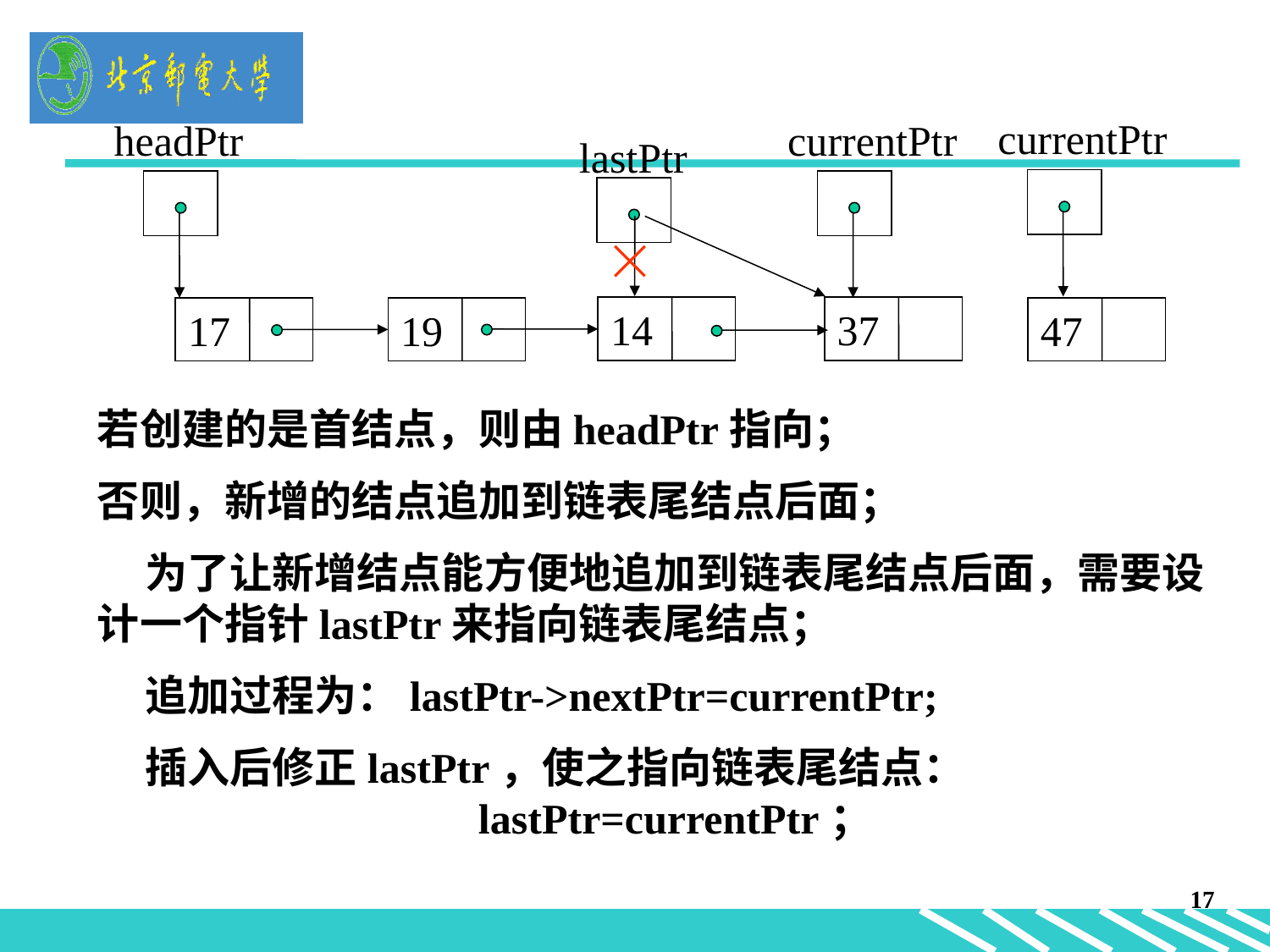

currentPtr

headPtr

currentPtr

   lastPtr

14

19

37

17

47

若创建的是首结点，则由headPtr指向；
否则，新增的结点追加到链表尾结点后面；
    为了让新增结点能方便地追加到链表尾结点后面，需要设计一个指针lastPtr来指向链表尾结点；
    追加过程为：lastPtr->nextPtr=currentPtr;
    插入后修正lastPtr，使之指向链表尾结点：					lastPtr=currentPtr；
17